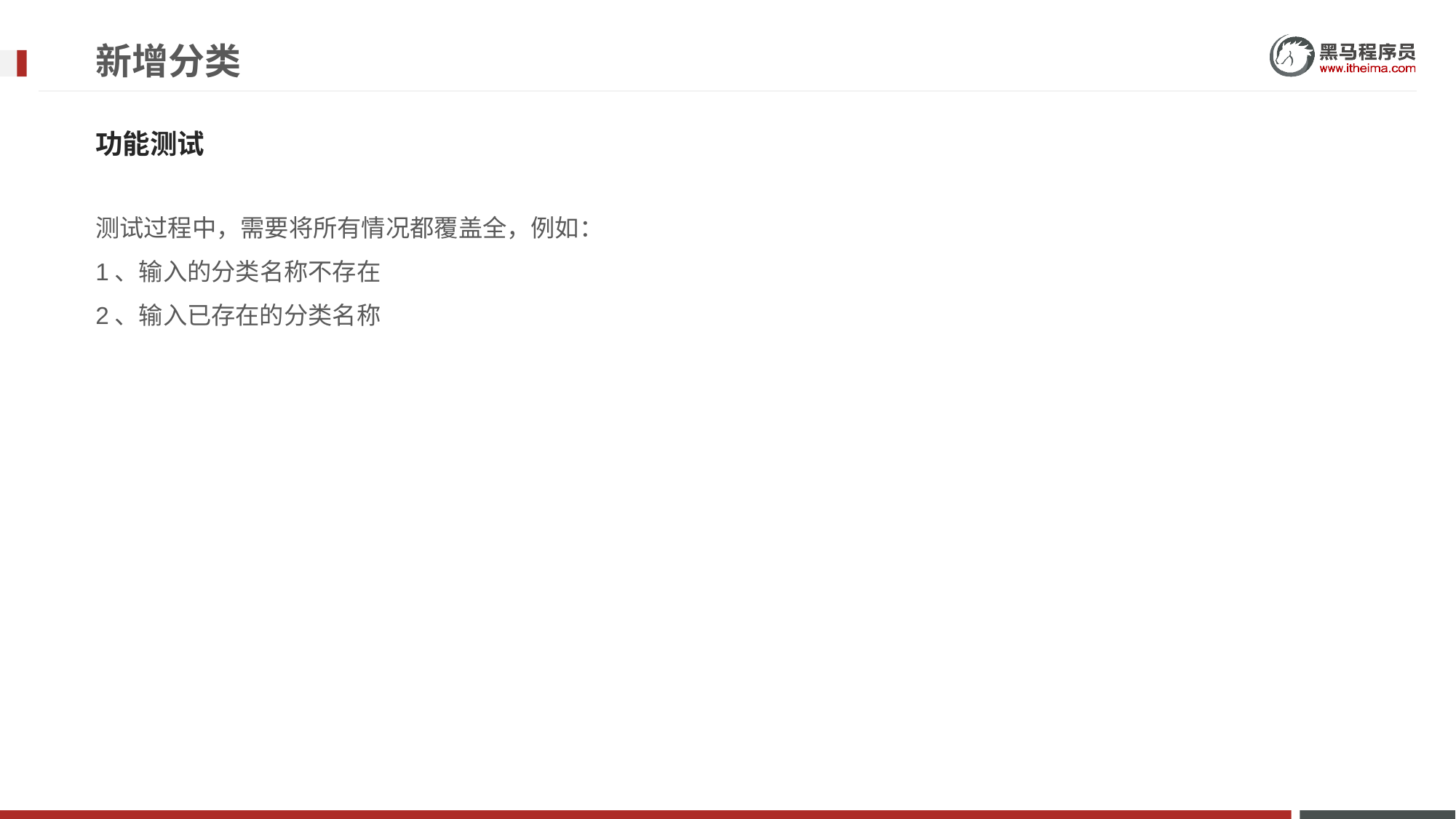

# 新增分类
功能测试
测试过程中，需要将所有情况都覆盖全，例如：
1、输入的分类名称不存在
2、输入已存在的分类名称